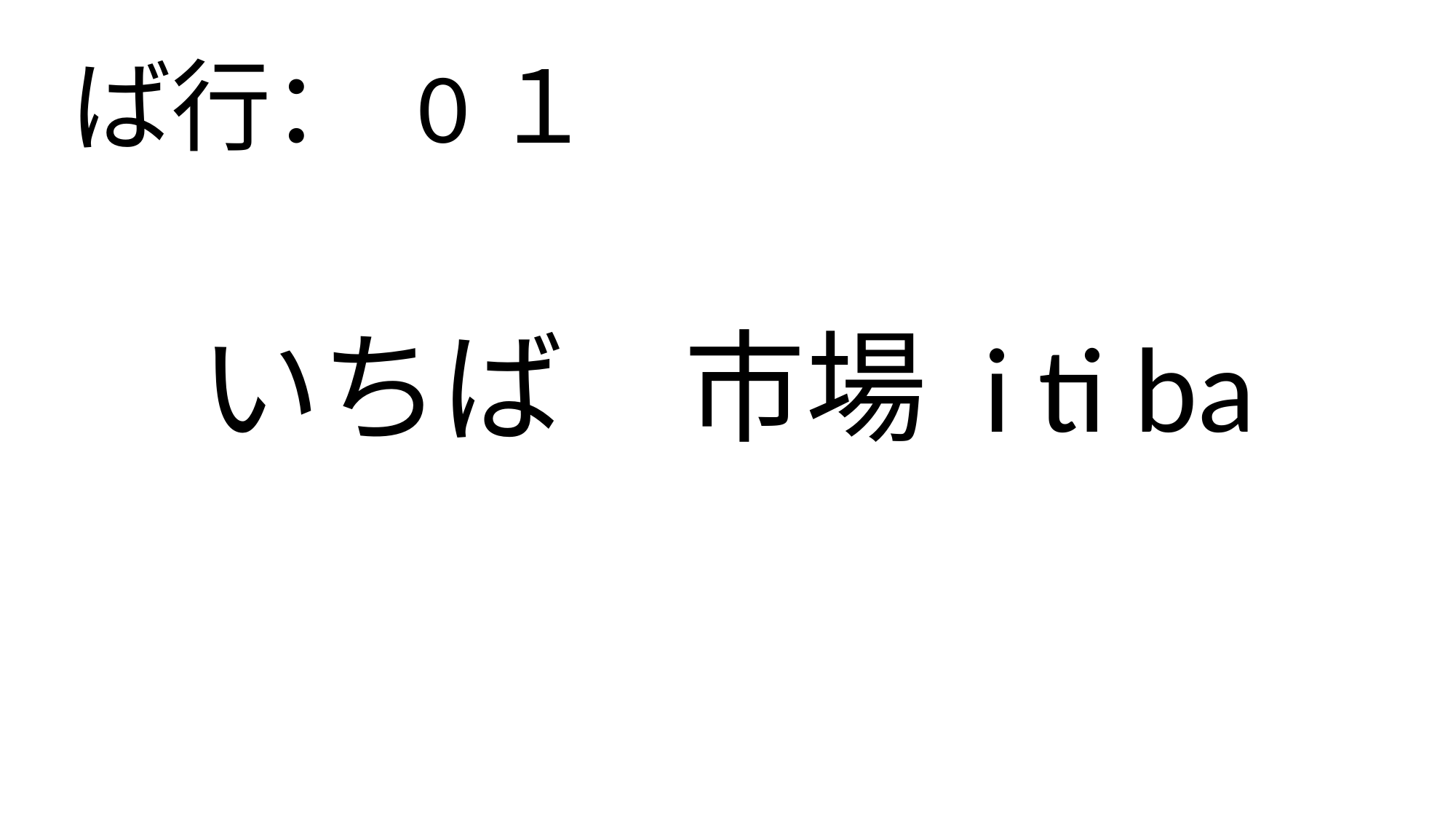

ば行： 0１
# いちば　市場 i ti ba